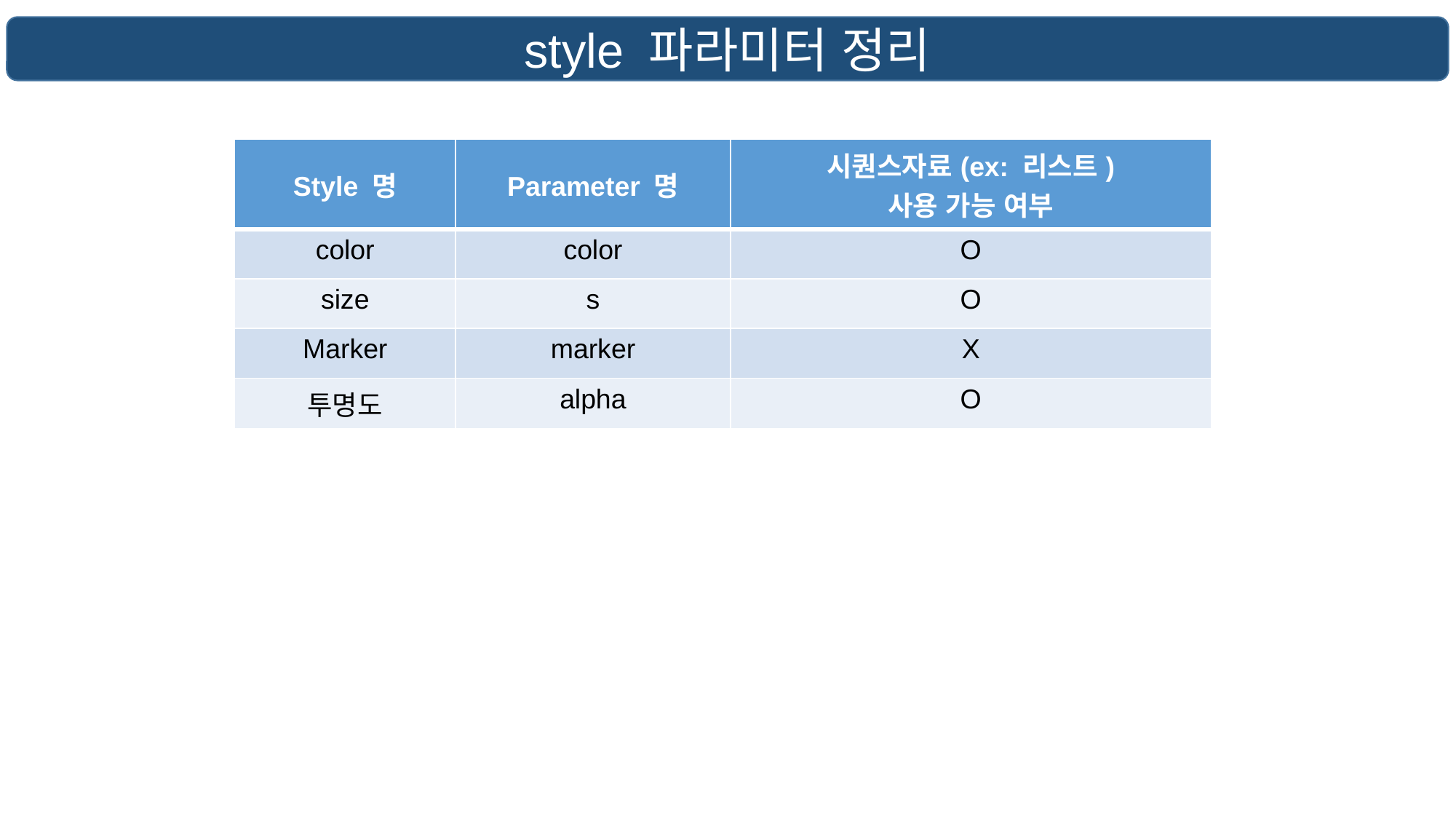

style 파라미터 정리
| Style 명 | Parameter 명 | 시퀀스자료(ex: 리스트) 사용 가능 여부 |
| --- | --- | --- |
| color | color | O |
| size | s | O |
| Marker | marker | X |
| 투명도 | alpha | O |